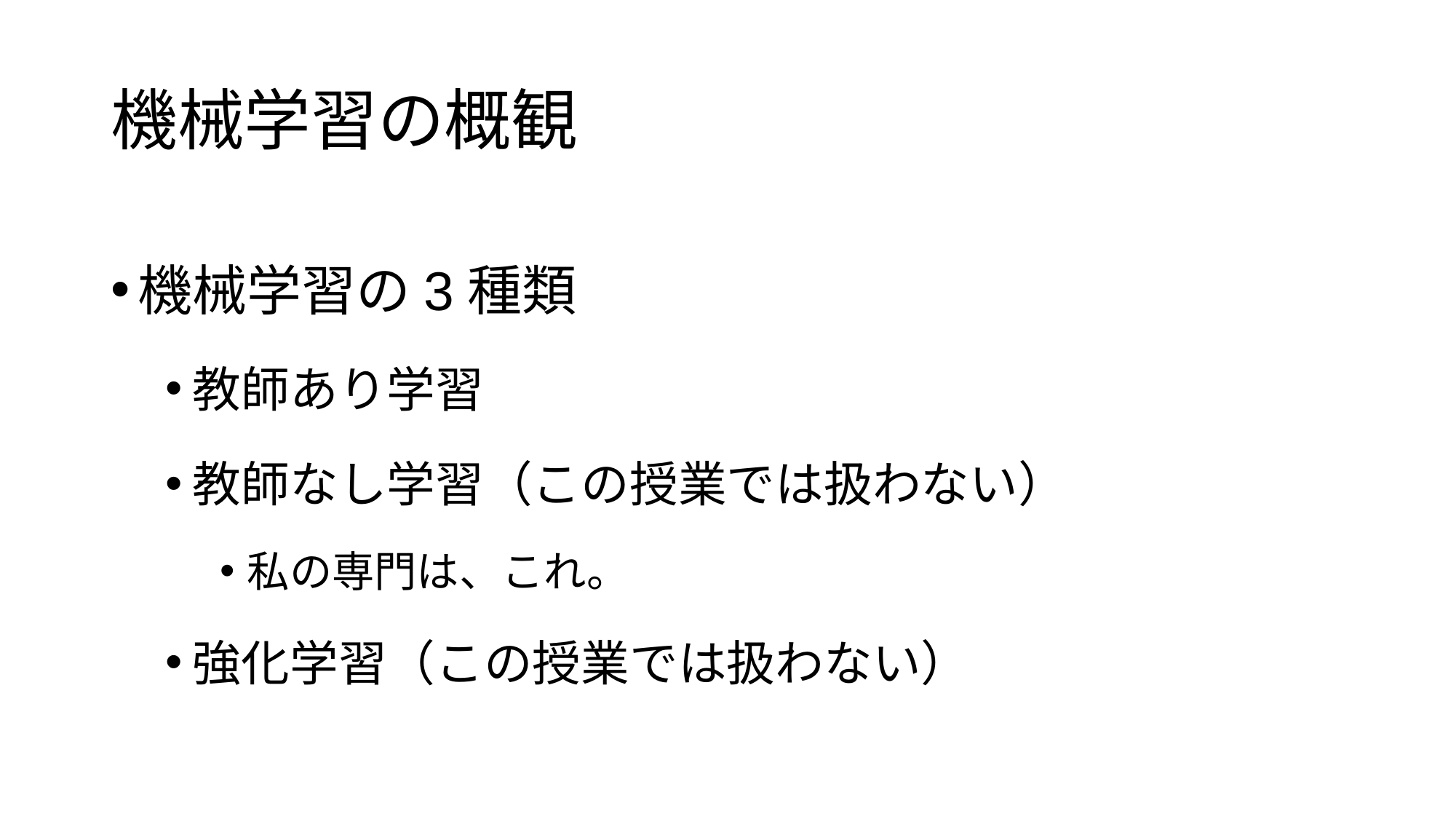

# 機械学習の概観
機械学習の3種類
教師あり学習
教師なし学習（この授業では扱わない）
私の専門は、これ。
強化学習（この授業では扱わない）